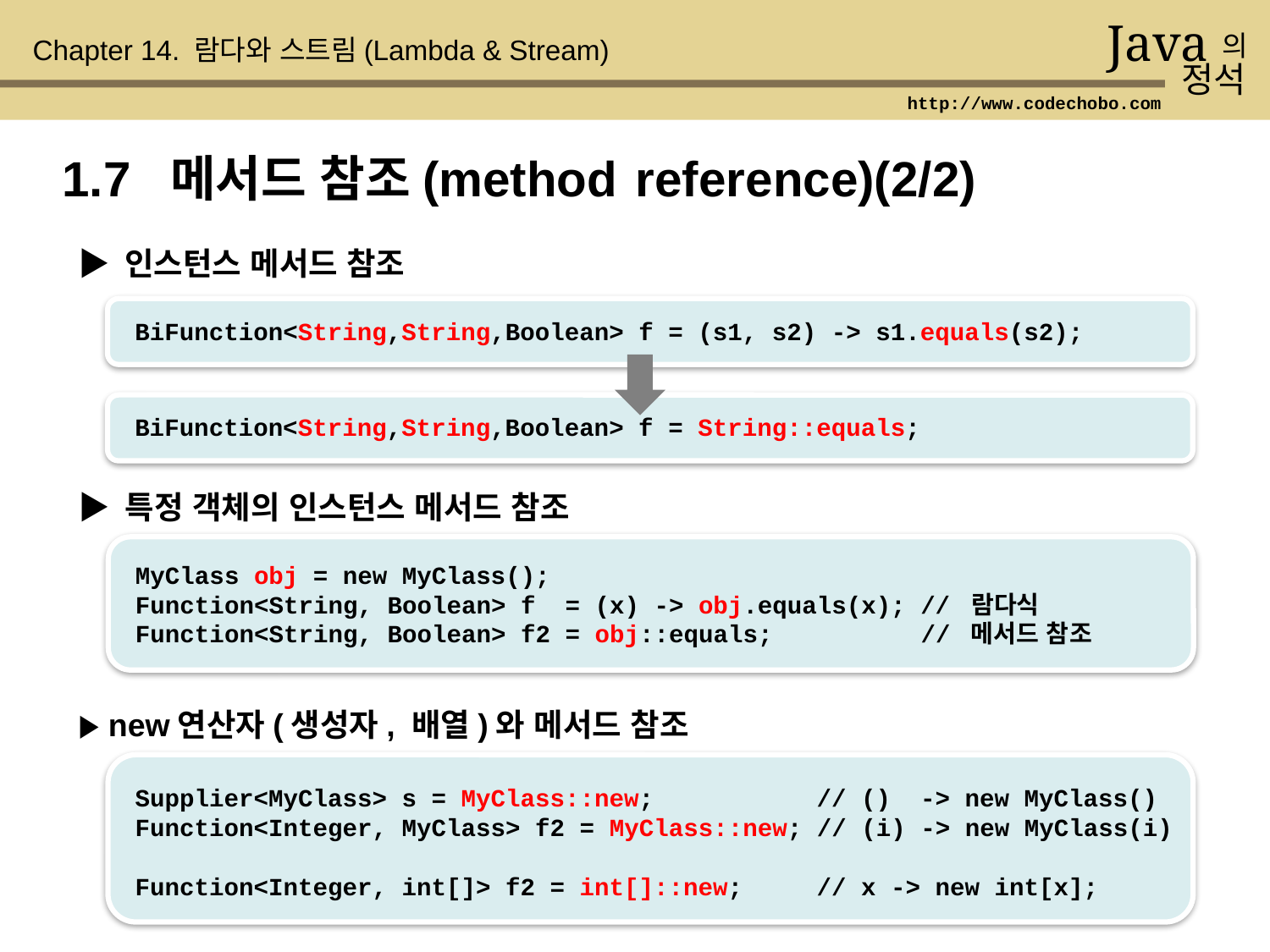

Java
의
정석
Chapter 14. 람다와 스트림(Lambda & Stream)

http://www.codechobo.com
1.7  메서드 참조(method  reference)(2/2)
▶ 인스턴스 메서드 참조

 BiFunction<String,String,Boolean> f = (s1, s2) -> s1.equals(s2);

 BiFunction<String,String,Boolean> f = String::equals;
▶ 특정 객체의 인스턴스 메서드 참조

 MyClass obj = new MyClass();
 Function<String, Boolean> f  = (x) -> obj.equals(x); // 람다식
 Function<String, Boolean> f2 = obj::equals;          // 메서드 참조
▶ new연산자(생성자, 배열)와 메서드 참조

 Supplier<MyClass> s = MyClass::new;           // ()  -> new MyClass()
 Function<Integer, MyClass> f2 = MyClass::new; // (i) -> new MyClass(i)

 Function<Integer, int[]> f2 = int[]::new;     // x -> new int[x];